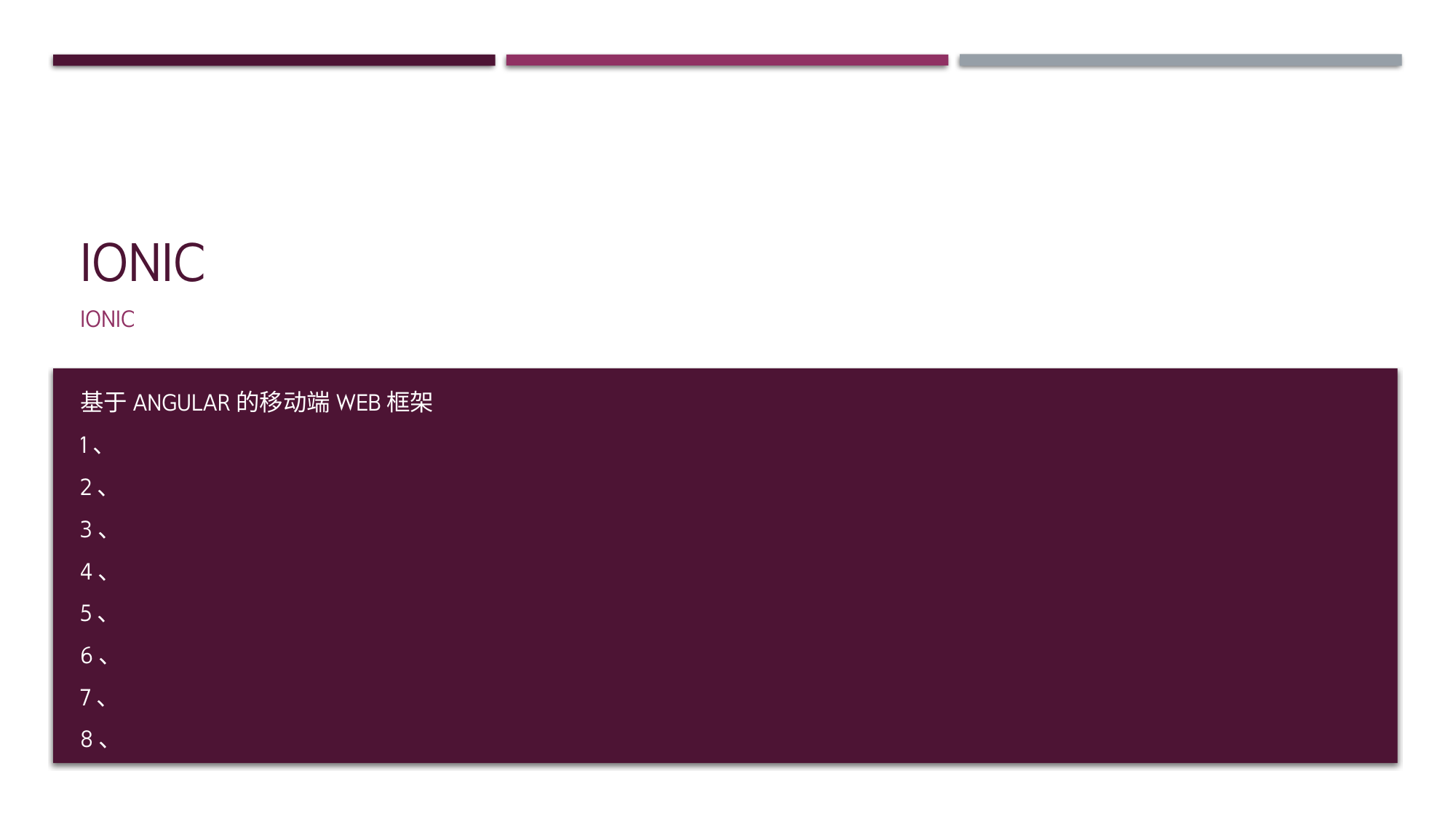

# Ionic
Ionic

基于Angular的移动端web框架
1、
2、
3、
4、
5、
6、
7、
8、